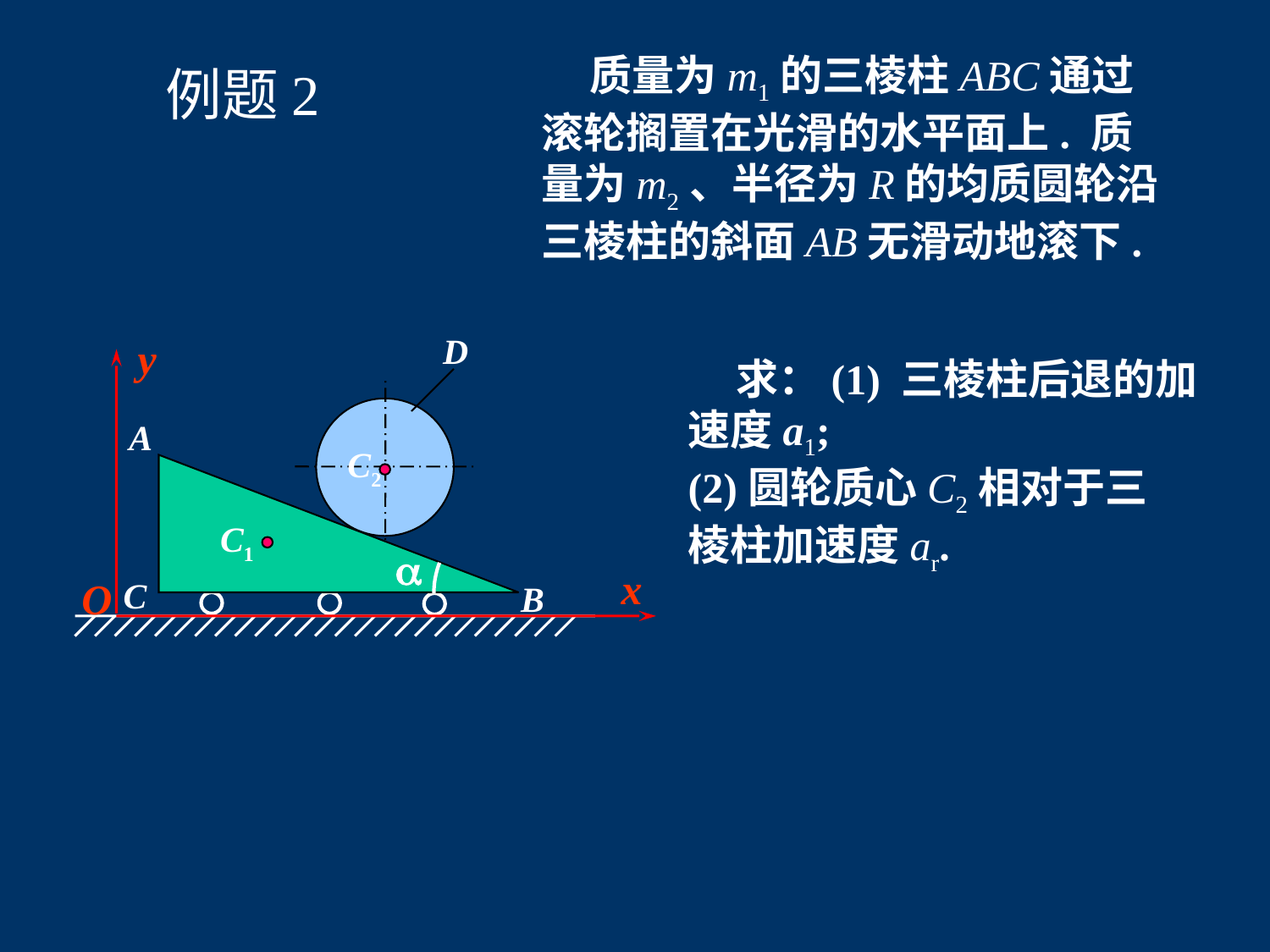

质量为m1的三棱柱ABC通过滚轮搁置在光滑的水平面上. 质量为m2、半径为R的均质圆轮沿三棱柱的斜面AB无滑动地滚下.
例题2
D
y

A
C2

C1
α

x

O
C
B

    求：(1) 三棱柱后退的加
速度a1;
(2)圆轮质心C2相对于三
棱柱加速度ar.